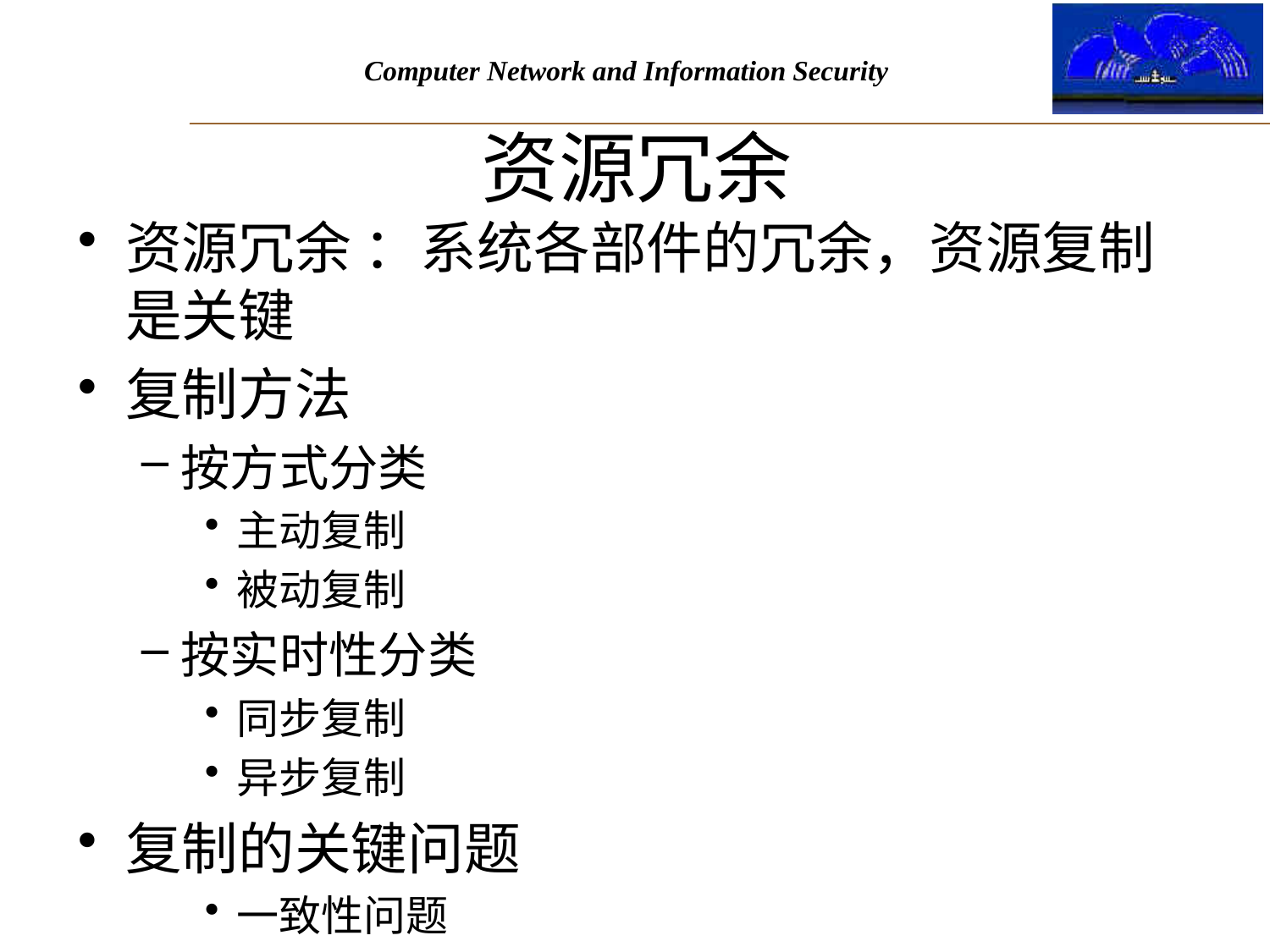

# 资源冗余
资源冗余 ：系统各部件的冗余，资源复制是关键
复制方法
按方式分类
主动复制
被动复制
按实时性分类
同步复制
异步复制
复制的关键问题
一致性问题